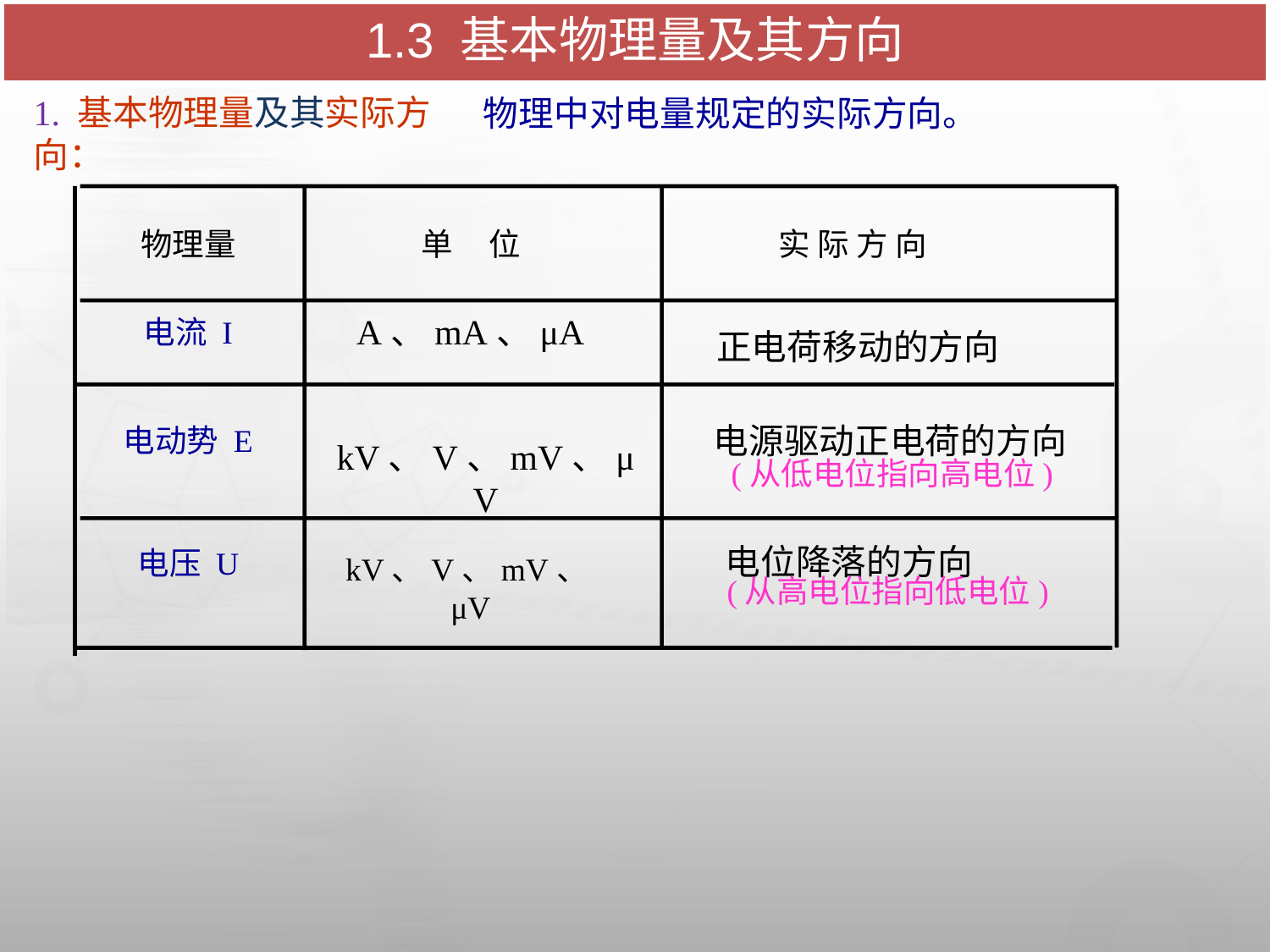

# 1.3 基本物理量及其方向
1. 基本物理量及其实际方向：
物理中对电量规定的实际方向。

物理量
单     位
实 际 方 向

A、mA、μA
电流 I

电动势 E
kV、V、mV、μV

电压 U
kV、V、mV、μV

正电荷移动的方向
电源驱动正电荷的方向
  (从低电位指向高电位)
 电位降落的方向
  (从高电位指向低电位)